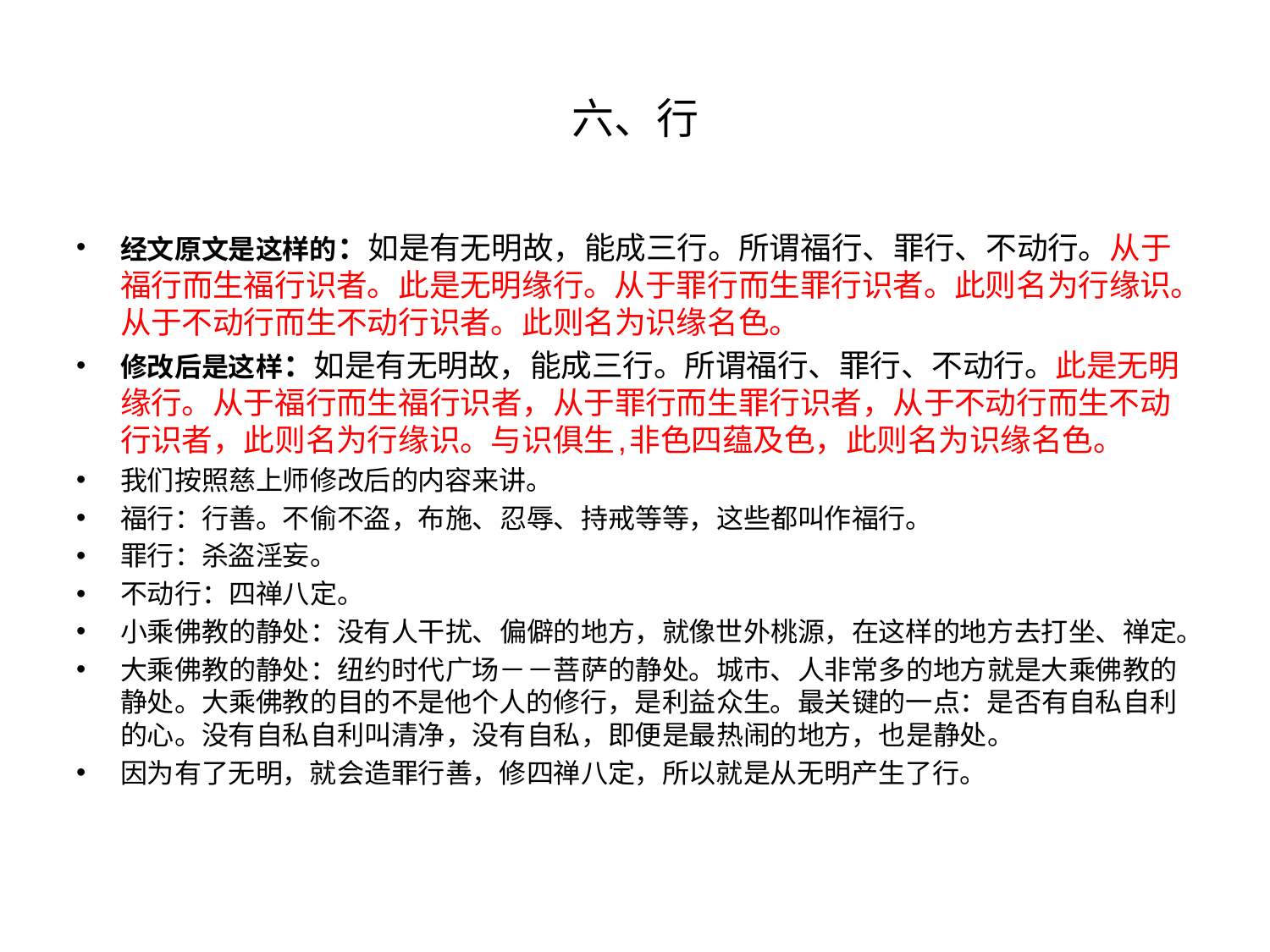

# 六、行
经文原文是这样的：如是有无明故，能成三行。所谓福行、罪行、不动行。从于福行而生福行识者。此是无明缘行。从于罪行而生罪行识者。此则名为行缘识。从于不动行而生不动行识者。此则名为识缘名色。
修改后是这样：如是有无明故，能成三行。所谓福行、罪行、不动行。此是无明缘行。从于福行而生福行识者，从于罪行而生罪行识者，从于不动行而生不动行识者，此则名为行缘识。与识俱生,非色四蕴及色，此则名为识缘名色。
我们按照慈上师修改后的内容来讲。
福行：行善。不偷不盗，布施、忍辱、持戒等等，这些都叫作福行。
罪行：杀盗淫妄。
不动行：四禅八定。
小乘佛教的静处：没有人干扰、偏僻的地方，就像世外桃源，在这样的地方去打坐、禅定。
大乘佛教的静处：纽约时代广场－－菩萨的静处。城市、人非常多的地方就是大乘佛教的静处。大乘佛教的目的不是他个人的修行，是利益众生。最关键的一点：是否有自私自利的心。没有自私自利叫清净，没有自私，即便是最热闹的地方，也是静处。
因为有了无明，就会造罪行善，修四禅八定，所以就是从无明产生了行。